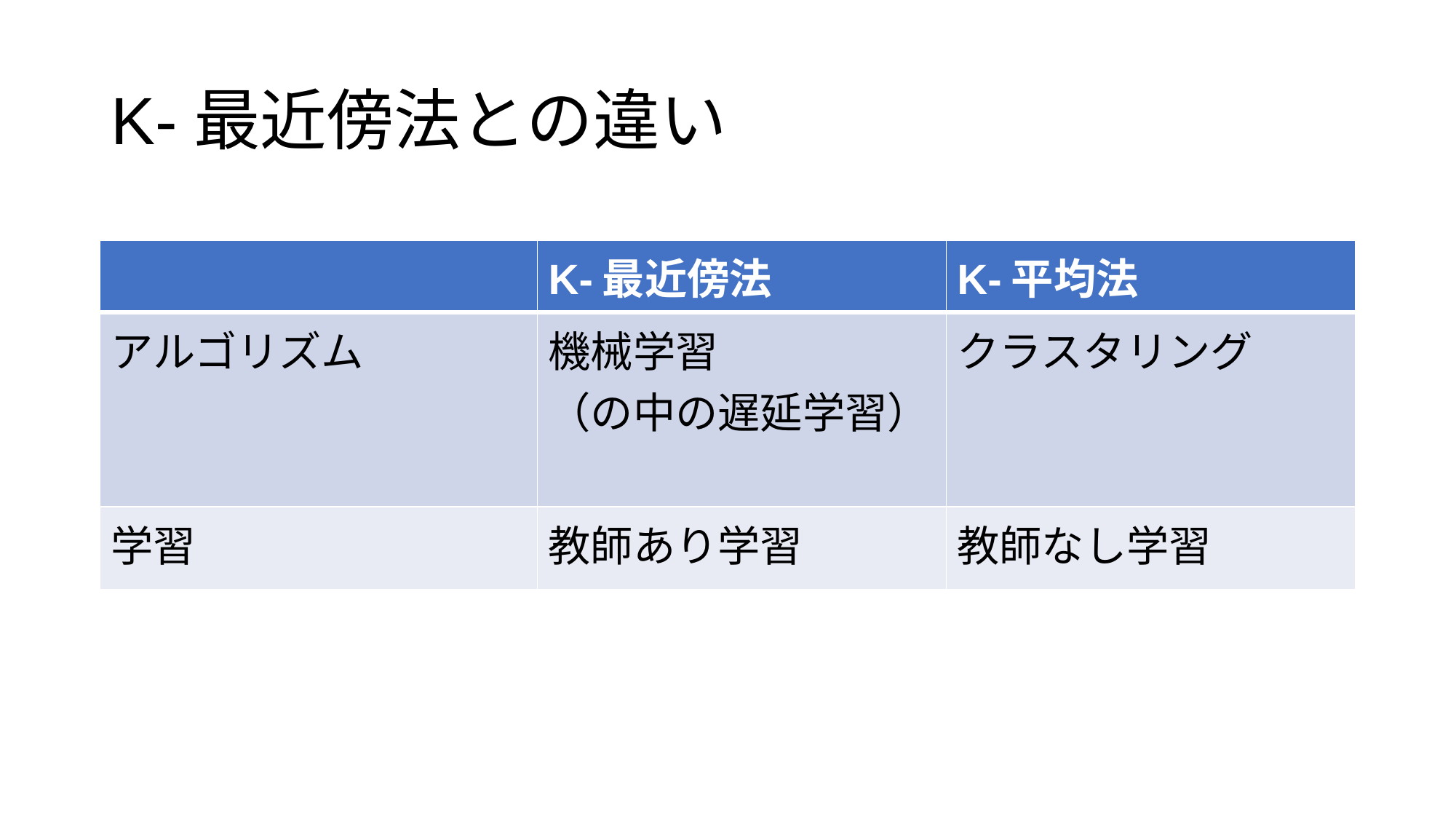

# K-最近傍法との違い
|  | K-最近傍法 | K-平均法 |
| --- | --- | --- |
| アルゴリズム | 機械学習 （の中の遅延学習） | クラスタリング |
| 学習 | 教師あり学習 | 教師なし学習 |